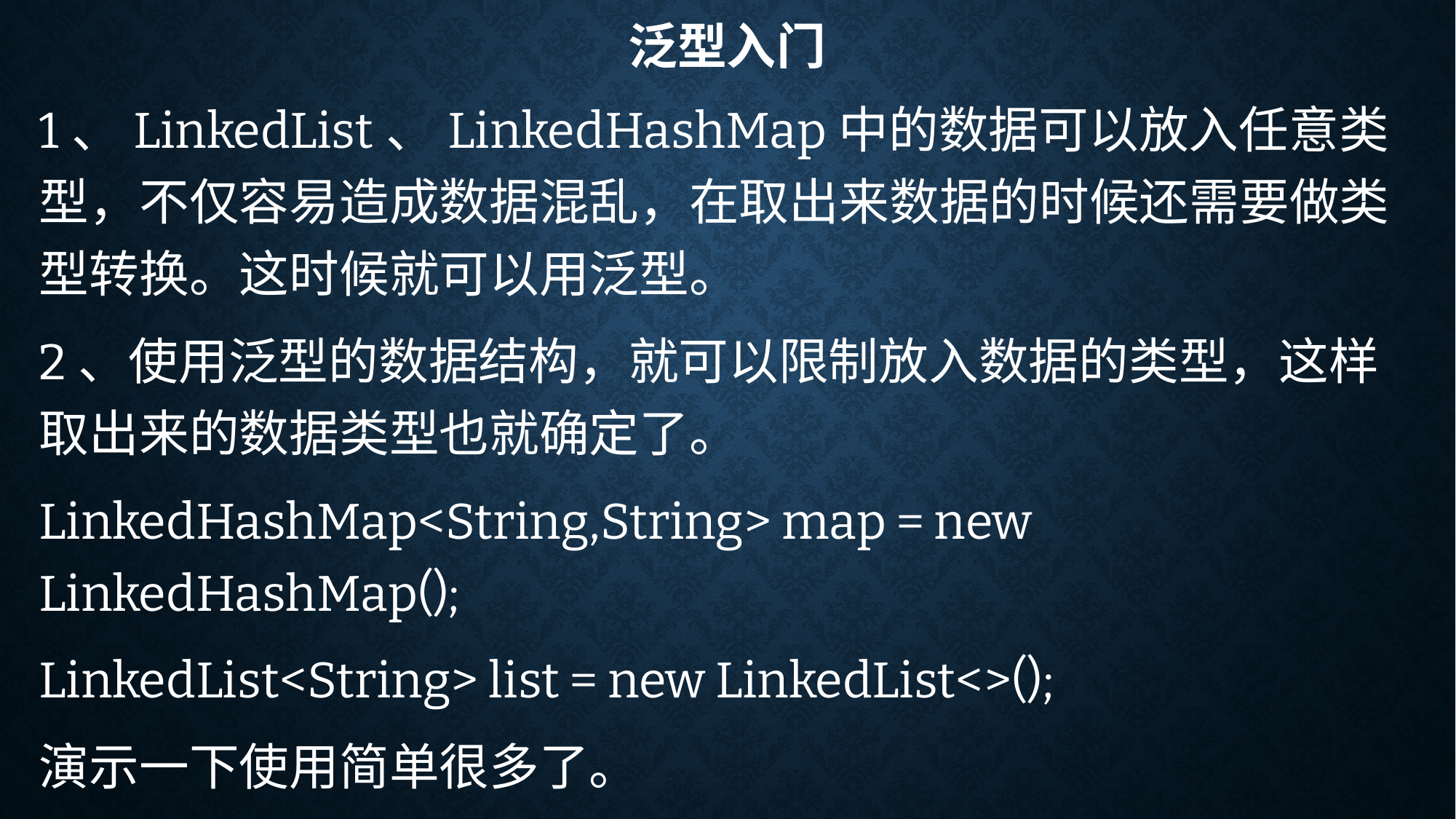

# 泛型入门
1、LinkedList、LinkedHashMap中的数据可以放入任意类型，不仅容易造成数据混乱，在取出来数据的时候还需要做类型转换。这时候就可以用泛型。
2、使用泛型的数据结构，就可以限制放入数据的类型，这样取出来的数据类型也就确定了。
LinkedHashMap<String,String> map = new LinkedHashMap();
LinkedList<String> list = new LinkedList<>();
演示一下使用简单很多了。